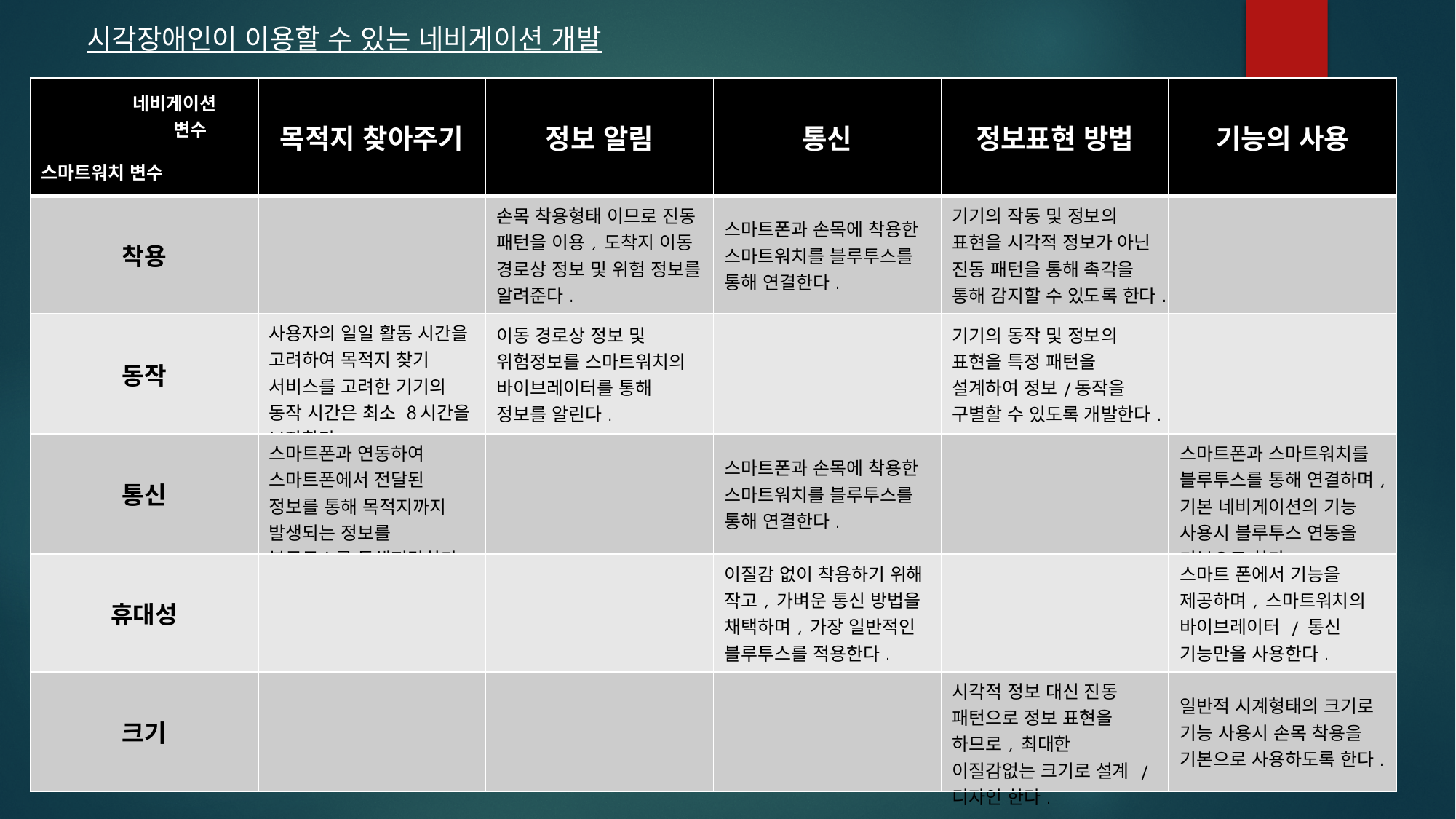

시각장애인이 이용할 수 있는 네비게이션 개발
| 네비게이션 변수 스마트워치 변수 | 목적지 찾아주기 | 정보 알림 | 통신 | 정보표현 방법 | 기능의 사용 |
| --- | --- | --- | --- | --- | --- |
| 착용 |  | 손목 착용형태 이므로 진동 패턴을 이용, 도착지 이동 경로상 정보 및 위험 정보를 알려준다. | 스마트폰과 손목에 착용한 스마트워치를 블루투스를 통해 연결한다. | 기기의 작동 및 정보의 표현을 시각적 정보가 아닌 진동 패턴을 통해 촉각을 통해 감지할 수 있도록 한다. |  |
| 동작 | 사용자의 일일 활동 시간을 고려하여 목적지 찾기 서비스를 고려한 기기의 동작 시간은 최소 8시간을 보장한다. | 이동 경로상 정보 및 위험정보를 스마트워치의 바이브레이터를 통해 정보를 알린다. |  | 기기의 동작 및 정보의 표현을 특정 패턴을 설계하여 정보/동작을 구별할 수 있도록 개발한다. |  |
| 통신 | 스마트폰과 연동하여 스마트폰에서 전달된 정보를 통해 목적지까지 발생되는 정보를 블루투스를 통해전달한다. |  | 스마트폰과 손목에 착용한 스마트워치를 블루투스를 통해 연결한다. |  | 스마트폰과 스마트워치를 블루투스를 통해 연결하며, 기본 네비게이션의 기능 사용시 블루투스 연동을 기본으로 한다. |
| 휴대성 |  |  | 이질감 없이 착용하기 위해 작고, 가벼운 통신 방법을 채택하며, 가장 일반적인 블루투스를 적용한다. |  | 스마트 폰에서 기능을 제공하며, 스마트워치의 바이브레이터 / 통신 기능만을 사용한다. |
| 크기 |  |  |  | 시각적 정보 대신 진동 패턴으로 정보 표현을 하므로, 최대한 이질감없는 크기로 설계 / 디자인 한다. | 일반적 시계형태의 크기로 기능 사용시 손목 착용을 기본으로 사용하도록 한다. |